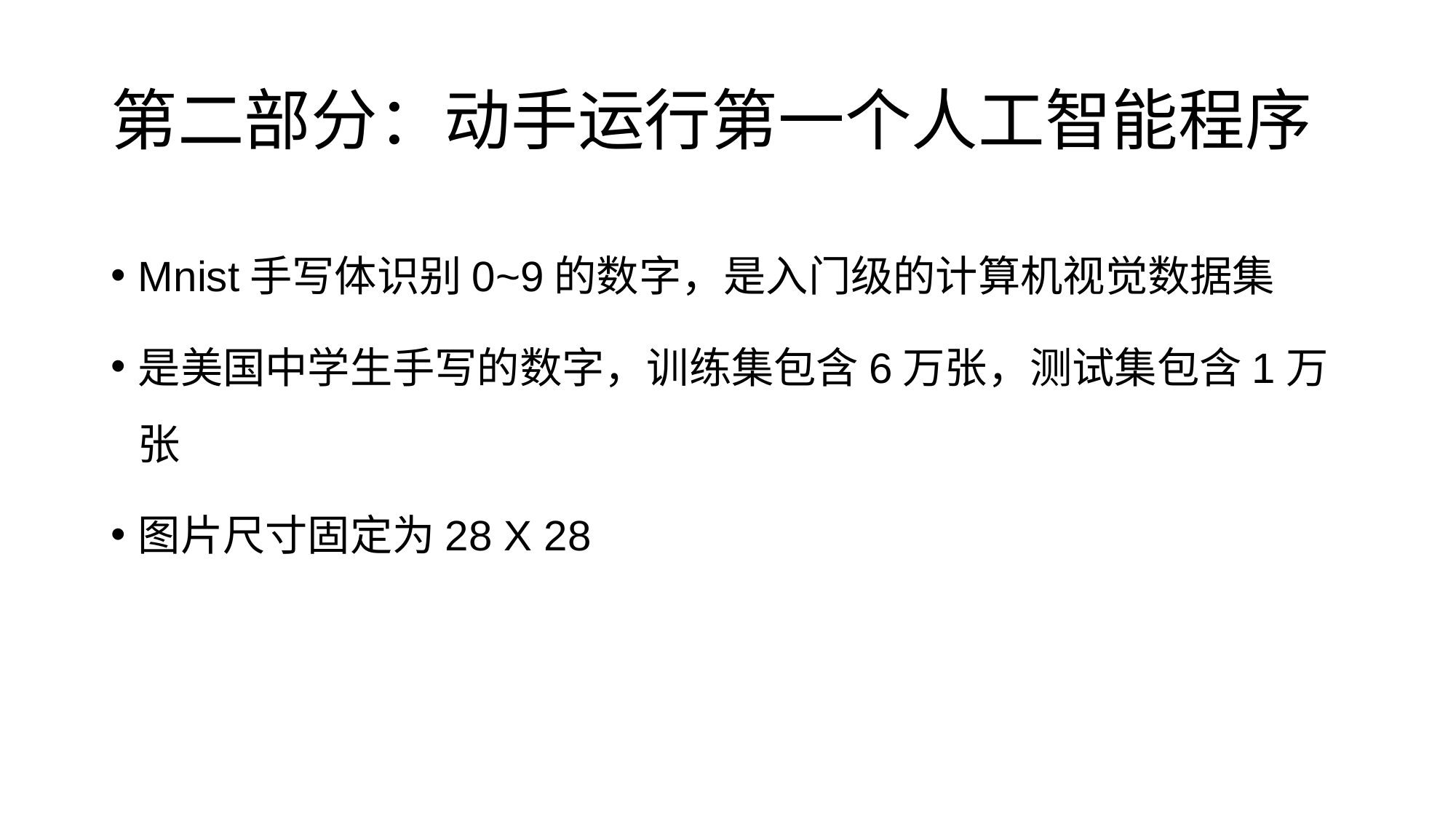

# 第二部分：动手运行第一个人工智能程序
Mnist手写体识别0~9的数字，是入门级的计算机视觉数据集
是美国中学生手写的数字，训练集包含6万张，测试集包含1万张
图片尺寸固定为28 X 28